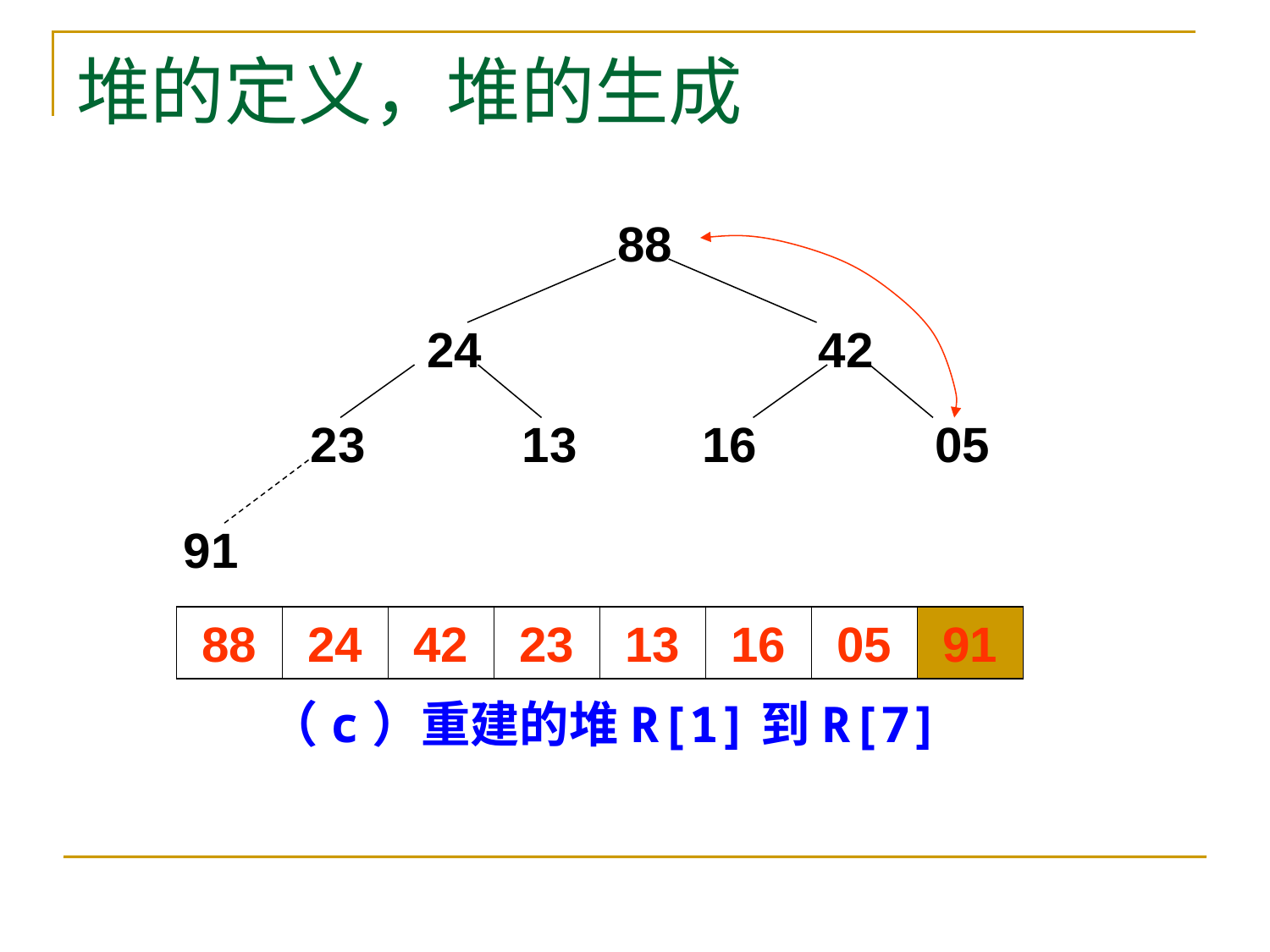

# 堆的定义，堆的生成
88

24
42

23
13
16
05

91
88
24
42
23
13
16
05
91
（c）重建的堆R[1]到R[7]